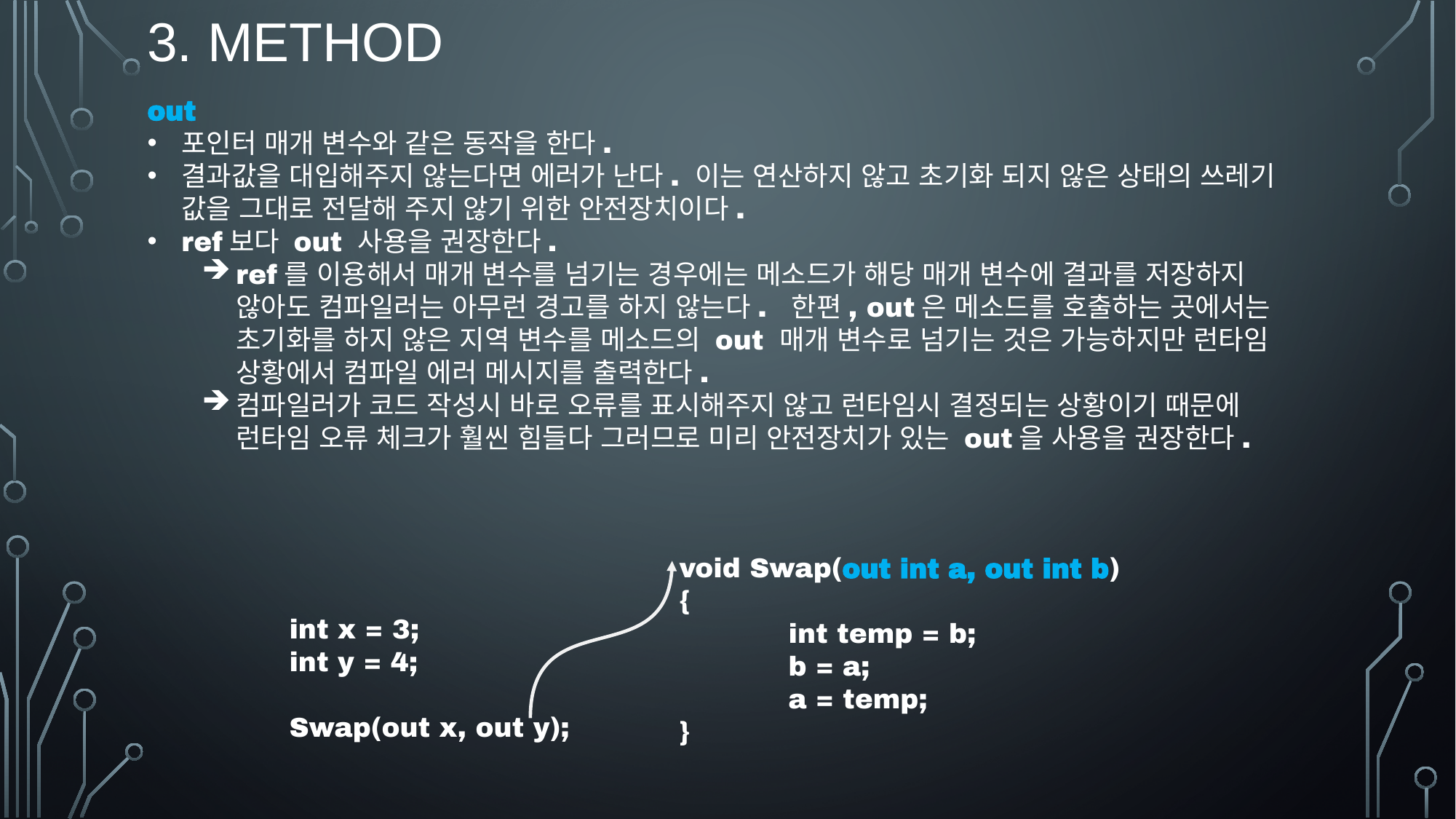

# 3. method
out
포인터 매개 변수와 같은 동작을 한다.
결과값을 대입해주지 않는다면 에러가 난다. 이는 연산하지 않고 초기화 되지 않은 상태의 쓰레기 값을 그대로 전달해 주지 않기 위한 안전장치이다.
ref보다 out 사용을 권장한다.
ref를 이용해서 매개 변수를 넘기는 경우에는 메소드가 해당 매개 변수에 결과를 저장하지 않아도 컴파일러는 아무런 경고를 하지 않는다.  한편, out은 메소드를 호출하는 곳에서는 초기화를 하지 않은 지역 변수를 메소드의 out 매개 변수로 넘기는 것은 가능하지만 런타임 상황에서 컴파일 에러 메시지를 출력한다.
컴파일러가 코드 작성시 바로 오류를 표시해주지 않고 런타임시 결정되는 상황이기 때문에 런타임 오류 체크가 훨씬 힘들다 그러므로 미리 안전장치가 있는 out을 사용을 권장한다.

void Swap(out int a, out int b)
{
	int temp = b;
	b = a;
	a = temp;
}
int x = 3;
int y = 4;

Swap(out x, out y);